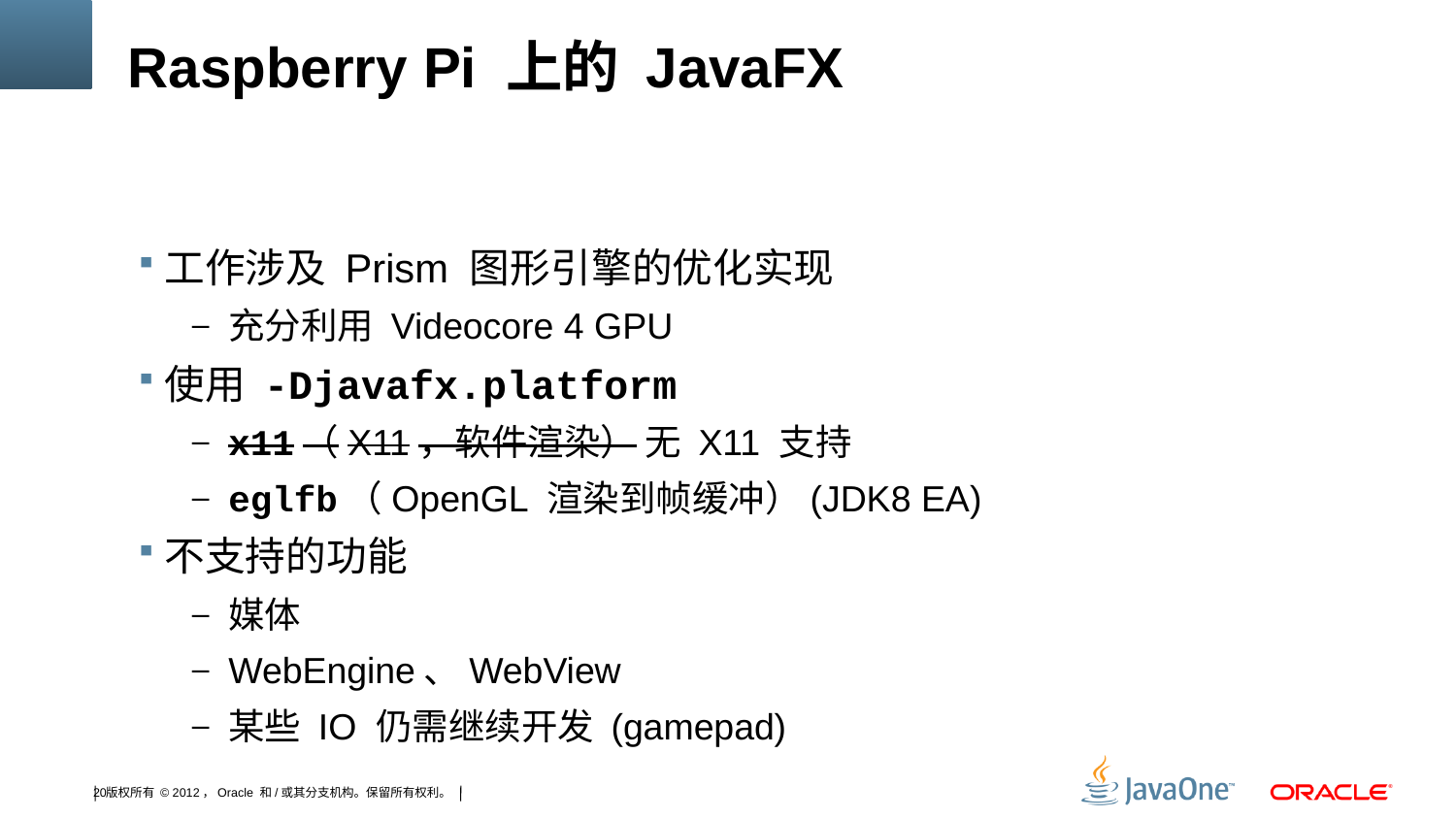

# Raspberry Pi 上的 JavaFX

工作涉及 Prism 图形引擎的优化实现
充分利用 Videocore 4 GPU
使用 -Djavafx.platform
x11（X11，软件渲染） 无 X11 支持
eglfb（OpenGL 渲染到帧缓冲）(JDK8 EA)
不支持的功能
媒体
WebEngine、WebView
某些 IO 仍需继续开发 (gamepad)